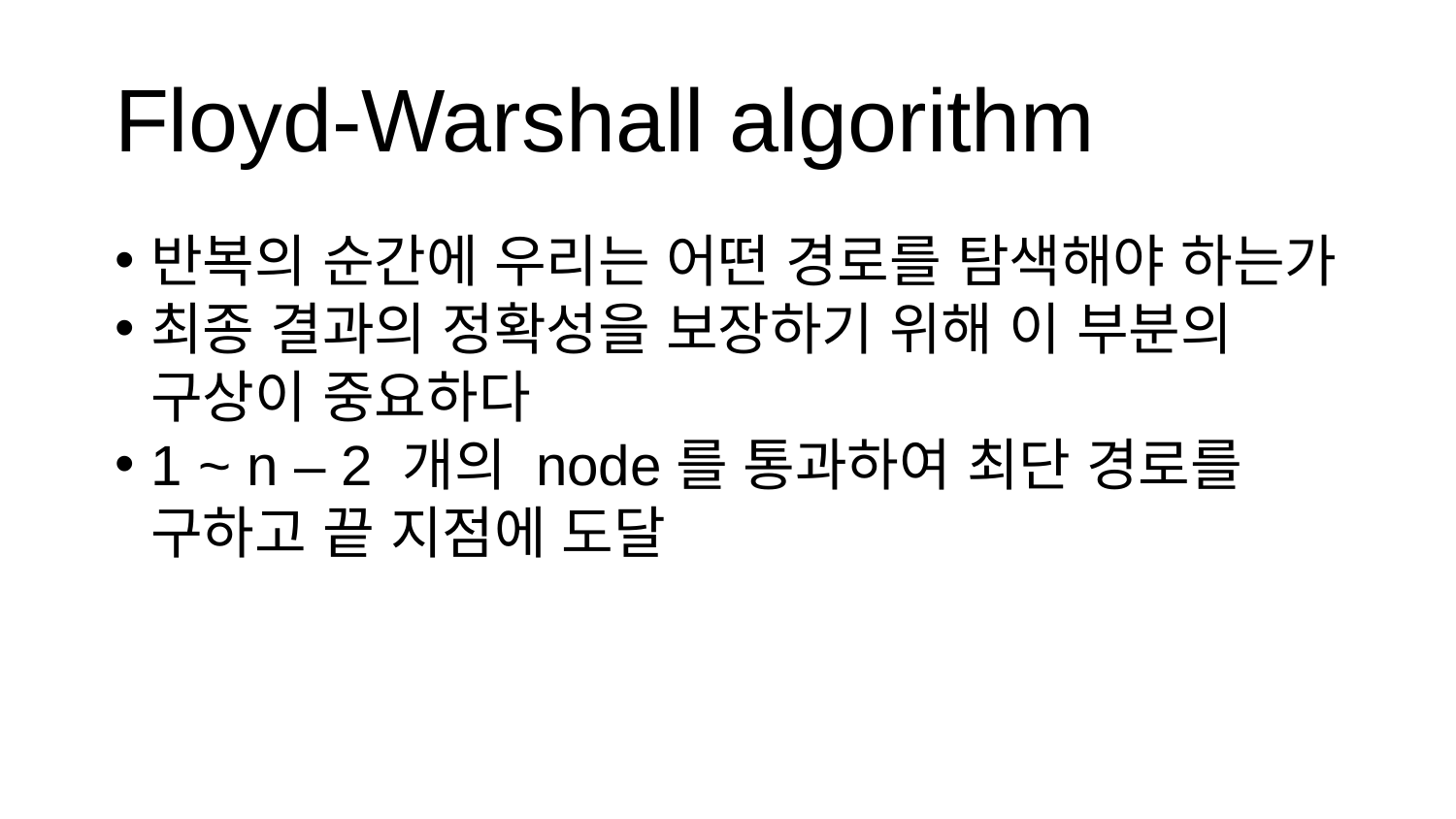

# Floyd-Warshall algorithm
반복의 순간에 우리는 어떤 경로를 탐색해야 하는가
최종 결과의 정확성을 보장하기 위해 이 부분의 구상이 중요하다
1 ~ n – 2 개의 node를 통과하여 최단 경로를 구하고 끝 지점에 도달